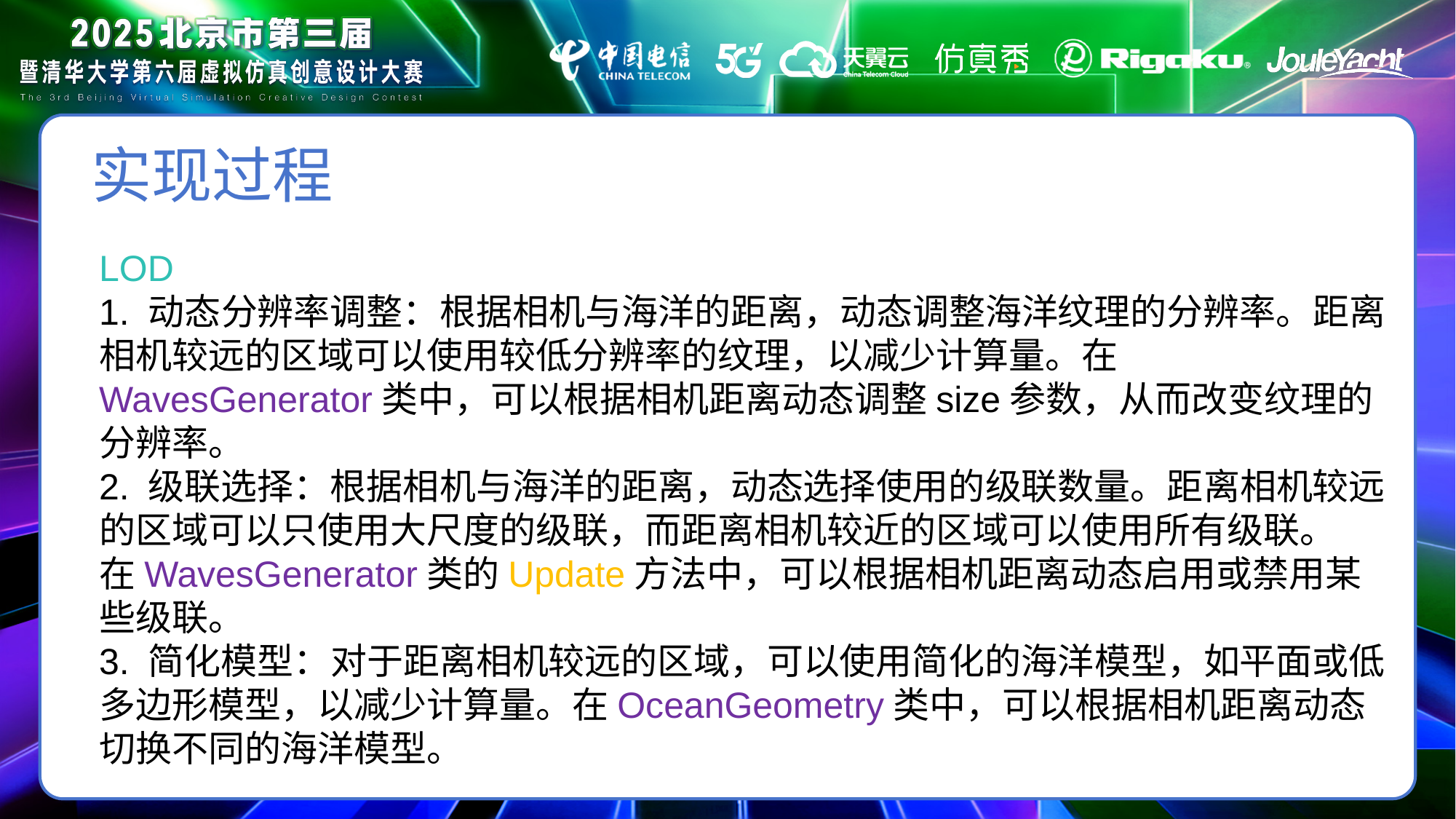

实现过程
LOD
1. 动态分辨率调整：根据相机与海洋的距离，动态调整海洋纹理的分辨率。距离相机较远的区域可以使用较低分辨率的纹理，以减少计算量。在WavesGenerator类中，可以根据相机距离动态调整size参数，从而改变纹理的分辨率。
2. 级联选择：根据相机与海洋的距离，动态选择使用的级联数量。距离相机较远的区域可以只使用大尺度的级联，而距离相机较近的区域可以使用所有级联。
在WavesGenerator类的Update方法中，可以根据相机距离动态启用或禁用某些级联。
3. 简化模型：对于距离相机较远的区域，可以使用简化的海洋模型，如平面或低多边形模型，以减少计算量。在OceanGeometry类中，可以根据相机距离动态切换不同的海洋模型。